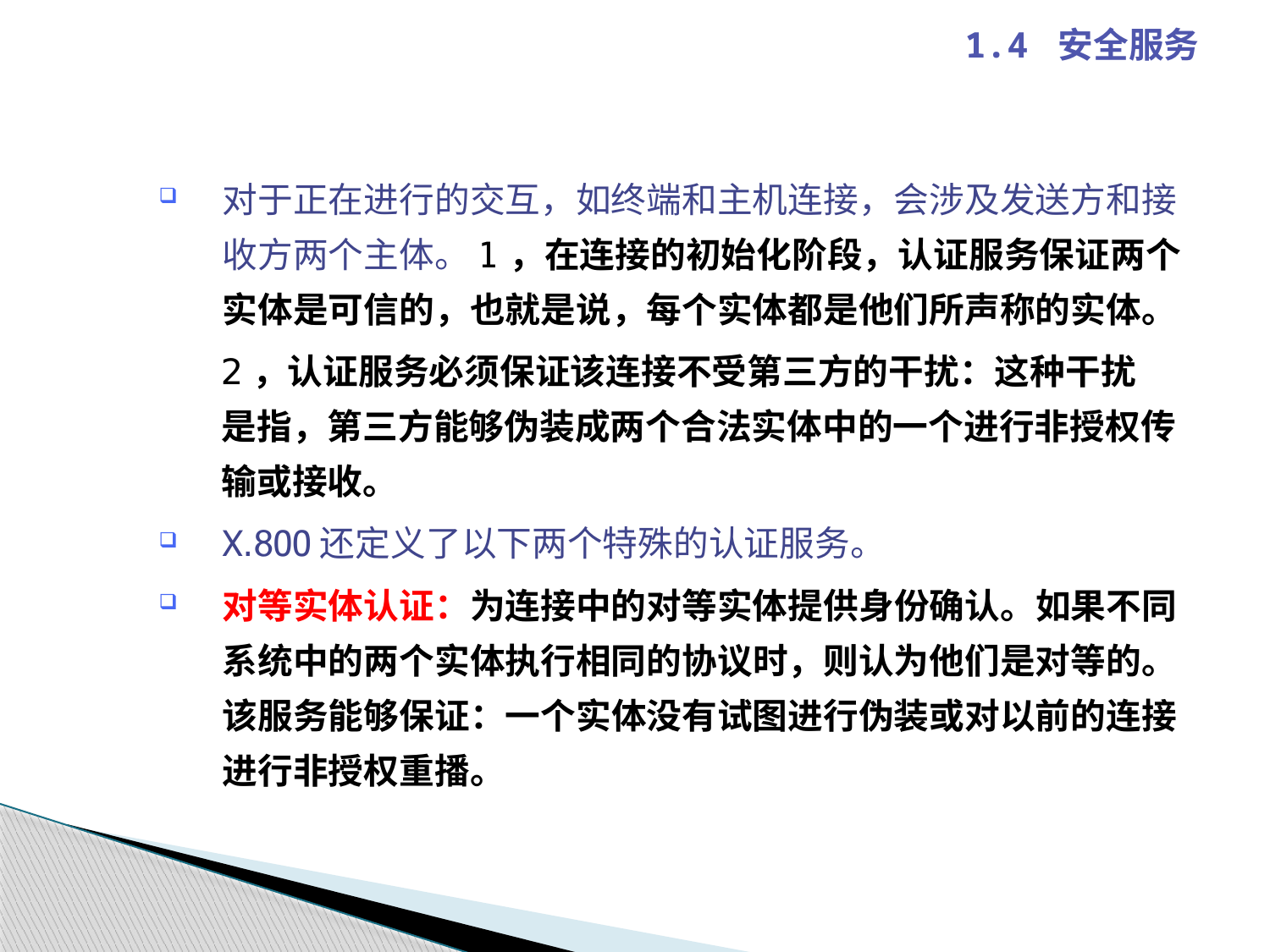

1.4 安全服务
对于正在进行的交互，如终端和主机连接，会涉及发送方和接收方两个主体。1，在连接的初始化阶段，认证服务保证两个实体是可信的，也就是说，每个实体都是他们所声称的实体。
2，认证服务必须保证该连接不受第三方的干扰：这种干扰   是指，第三方能够伪装成两个合法实体中的一个进行非授权传输或接收。
X.800还定义了以下两个特殊的认证服务。
对等实体认证：为连接中的对等实体提供身份确认。如果不同系统中的两个实体执行相同的协议时，则认为他们是对等的。该服务能够保证：一个实体没有试图进行伪装或对以前的连接进行非授权重播。